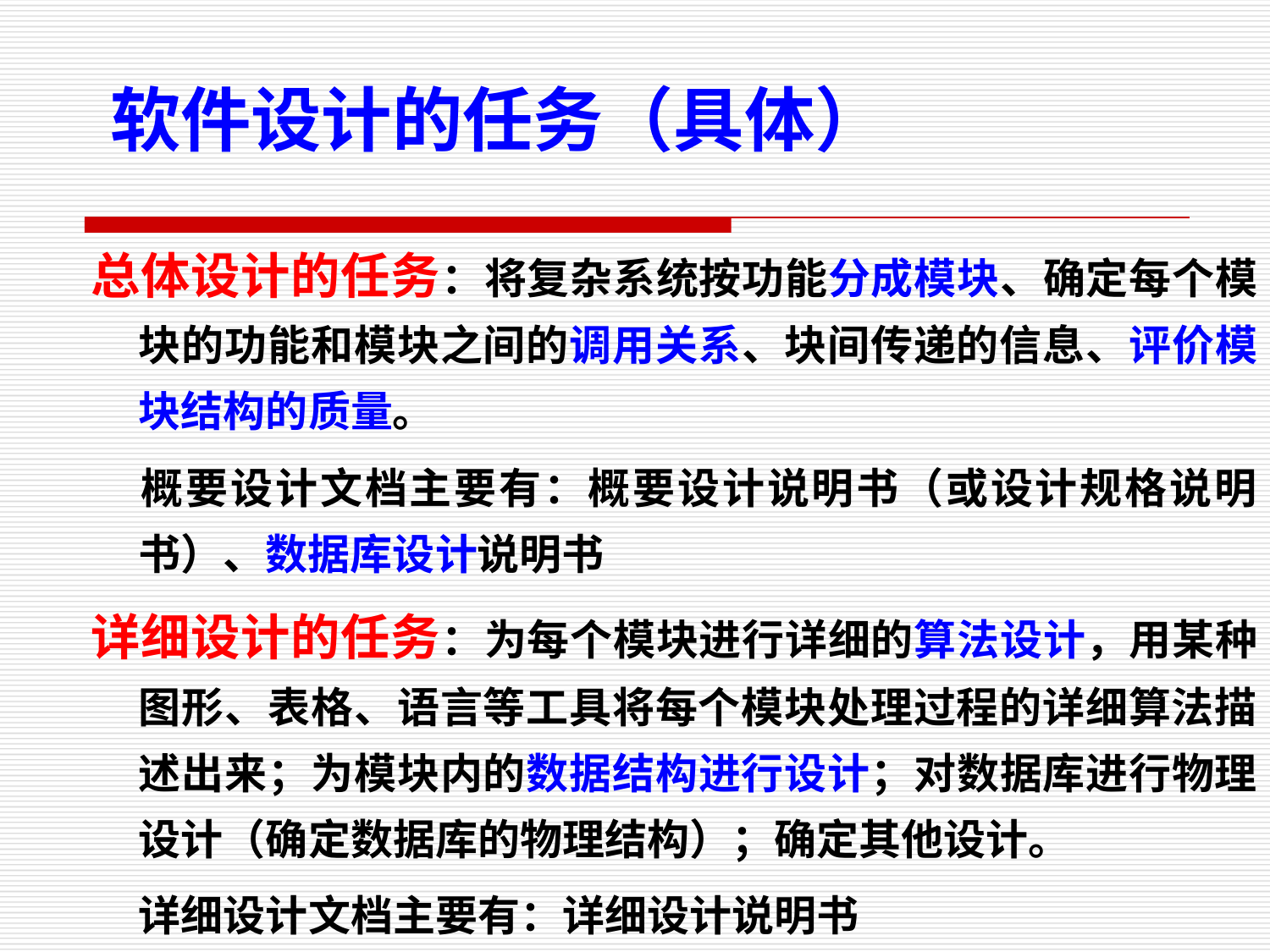

软件设计的任务（具体）
总体设计的任务：将复杂系统按功能分成模块、确定每个模块的功能和模块之间的调用关系、块间传递的信息、评价模块结构的质量。
	概要设计文档主要有：概要设计说明书（或设计规格说明书）、数据库设计说明书
详细设计的任务：为每个模块进行详细的算法设计，用某种图形、表格、语言等工具将每个模块处理过程的详细算法描述出来；为模块内的数据结构进行设计；对数据库进行物理设计（确定数据库的物理结构）；确定其他设计。
	详细设计文档主要有：详细设计说明书